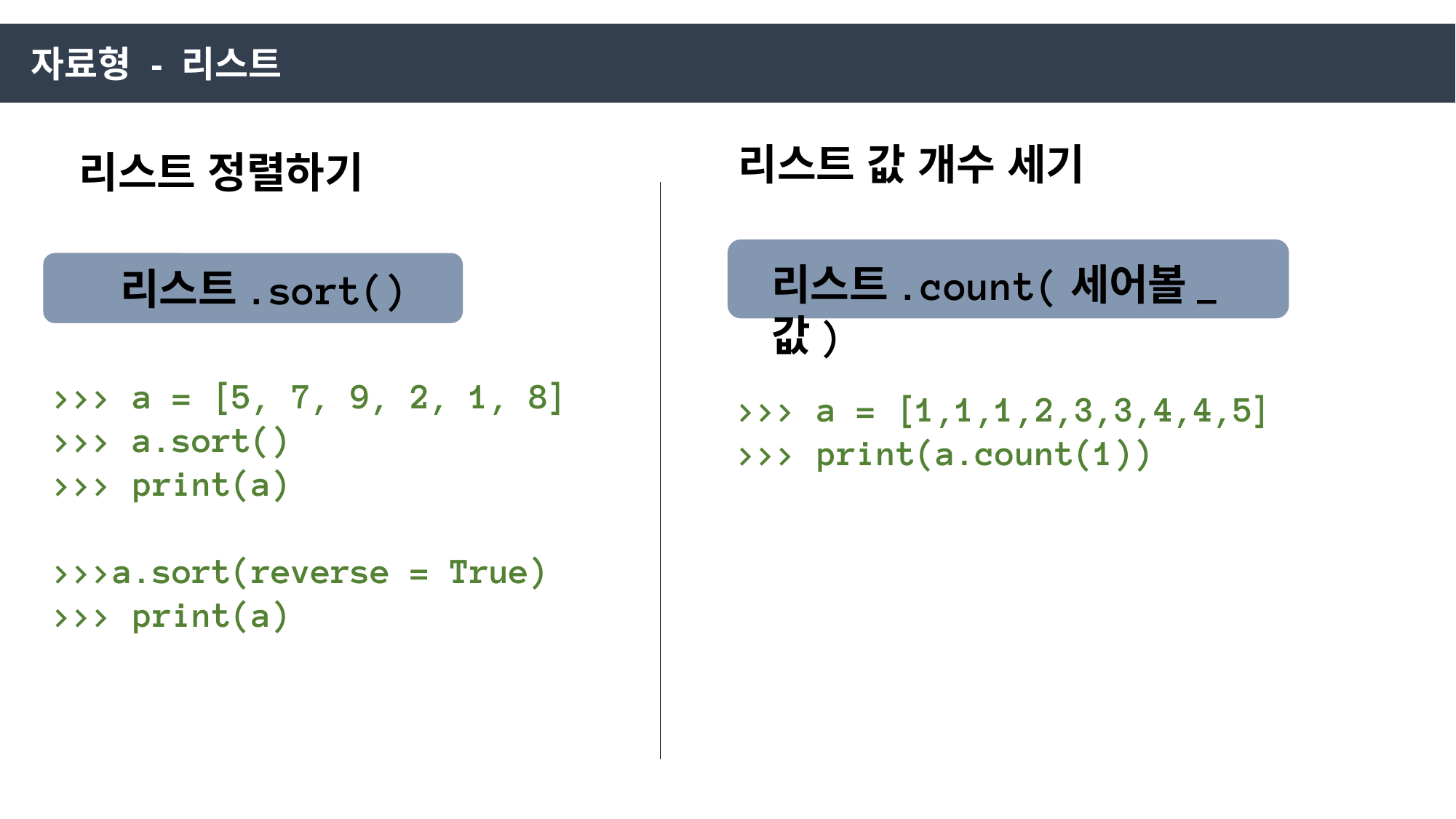

자료형 - 리스트

리스트 값 개수 세기

>>> a = [1,1,1,2,3,3,4,4,5]
>>> print(a.count(1))

리스트 정렬하기

리스트.count(세어볼_값)

리스트.sort()
>>> a = [5, 7, 9, 2, 1, 8]
>>> a.sort()
>>> print(a)

>>>a.sort(reverse = True)
>>> print(a)